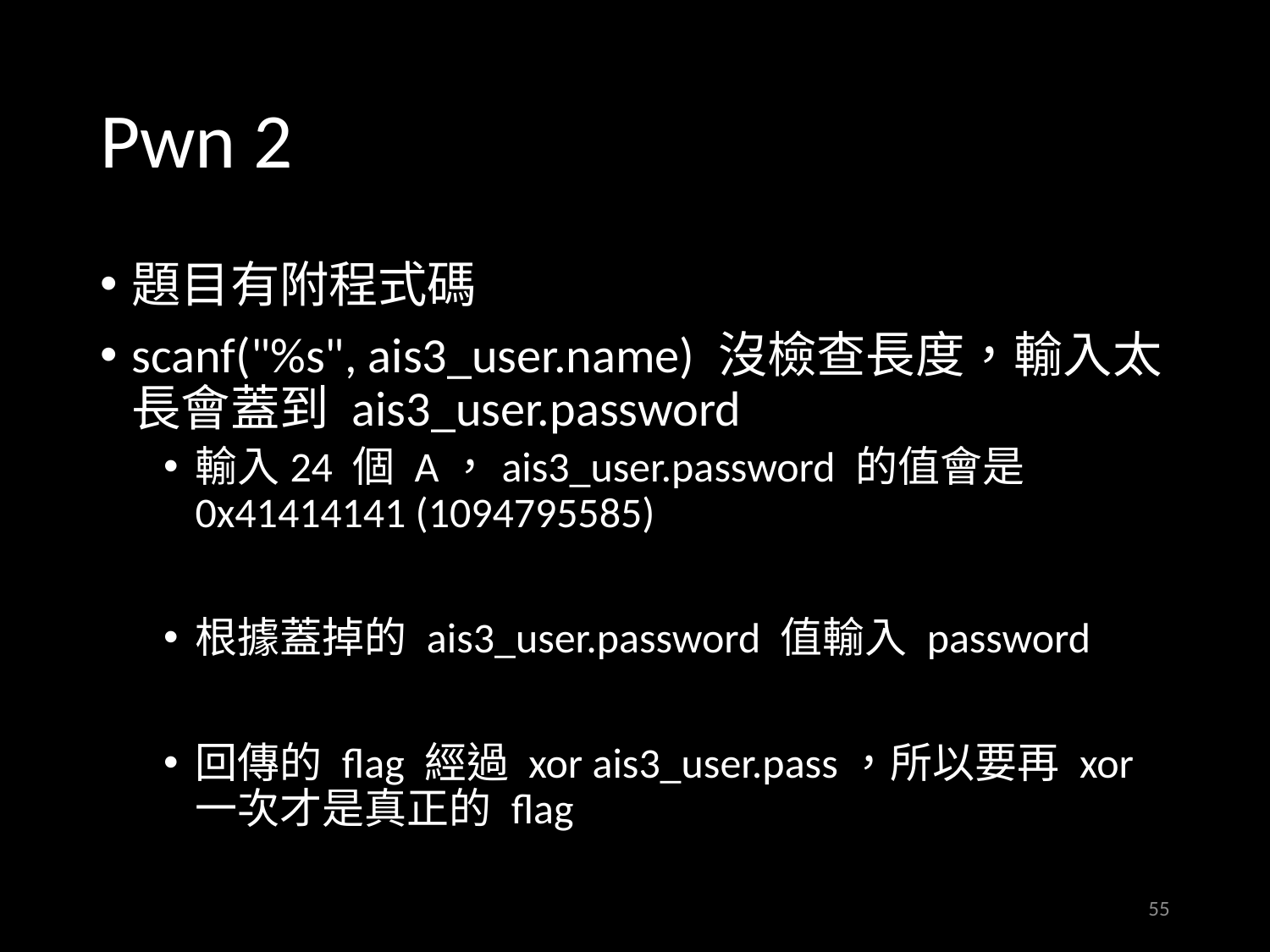

# Pwn 2
題目有附程式碼
scanf("%s", ais3_user.name) 沒檢查長度，輸入太長會蓋到 ais3_user.password
輸入24 個 A，ais3_user.password 的值會是 0x41414141 (1094795585)

根據蓋掉的 ais3_user.password 值輸入 password

回傳的 flag 經過 xor ais3_user.pass，所以要再 xor 一次才是真正的 flag
55